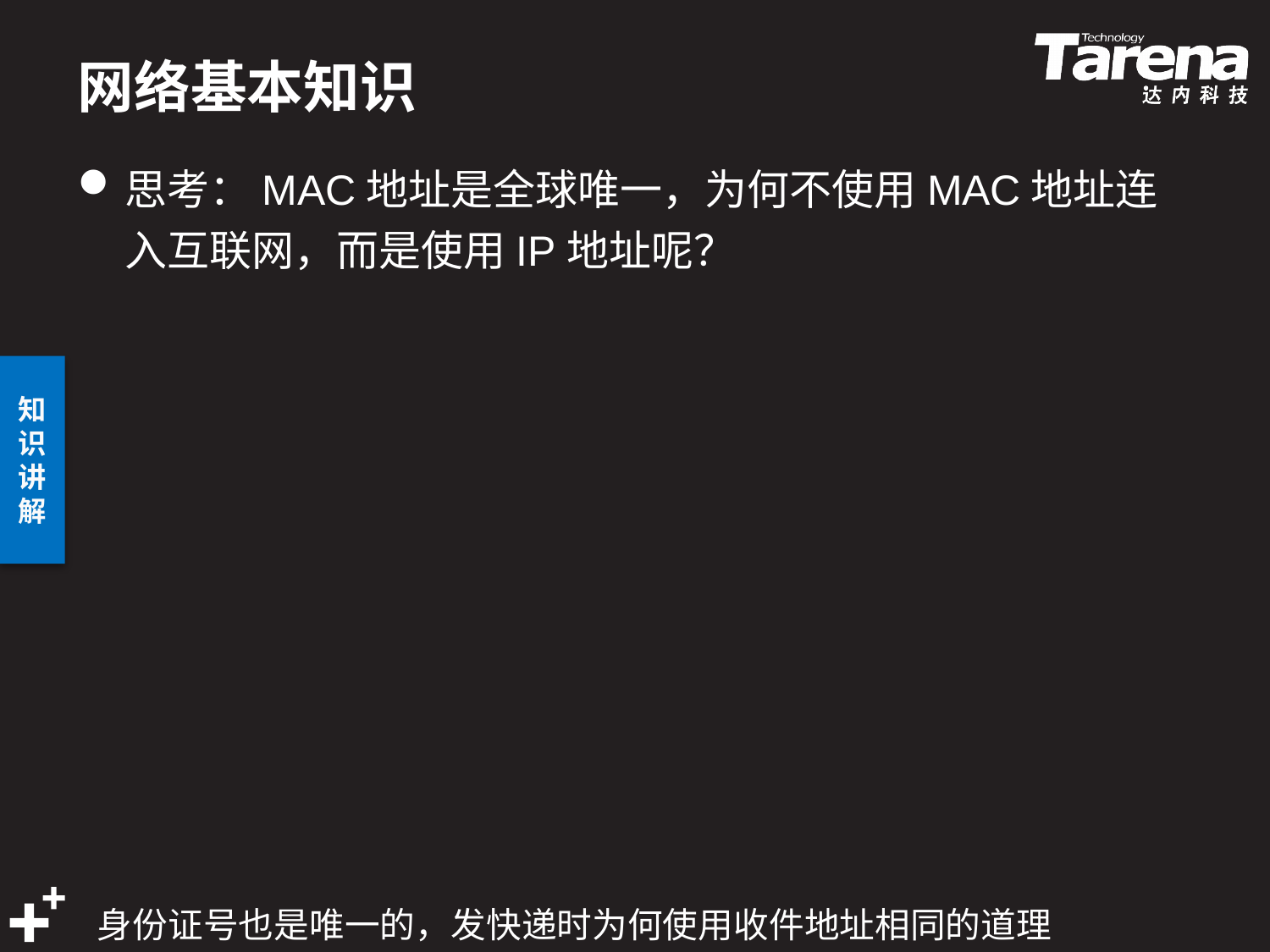

# 网络基本知识
思考：MAC地址是全球唯一，为何不使用MAC地址连入互联网，而是使用IP地址呢？

身份证号也是唯一的，发快递时为何使用收件地址相同的道理